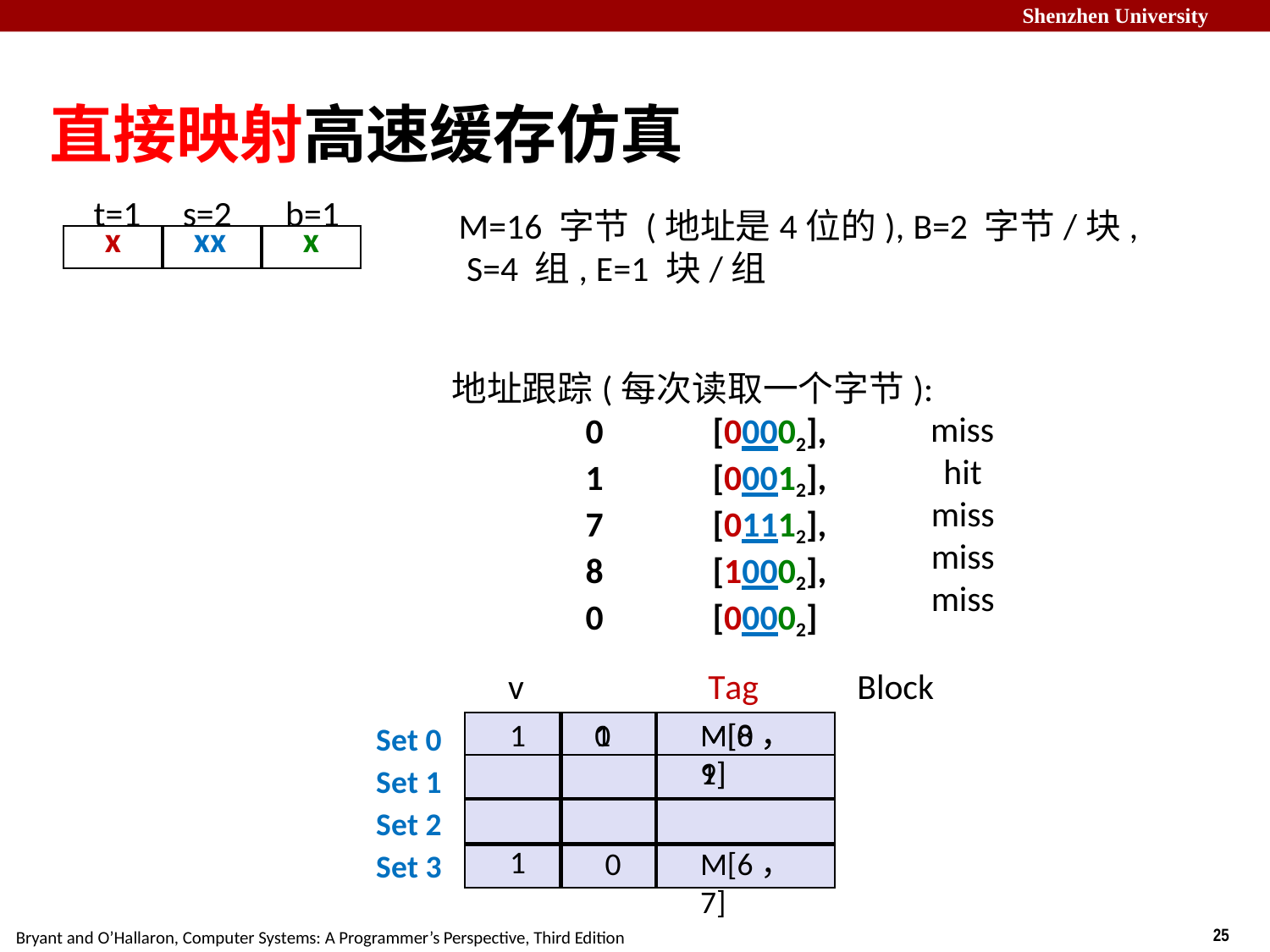

# 直接映射高速缓存仿真
t=1	s=2	b=1
M=16 字节 (地址是4位的), B=2 字节/块, S=4 组, E=1 块/组
| x | xx | x |
| --- | --- | --- |
地址跟踪(每次读取一个字节):
miss
hit miss miss miss

  v	    Tag	      Block
Set 0
Set 1
Set 2
Set 3
| 0 | [00002], |
| --- | --- |
| 1 | [00012], |
| 7 | [01112], |
| 8 | [10002], |
| 0 | [00002] |
1
0
1
M[0，1]
M[8，9]
|  |  |  |
| --- | --- | --- |
|  |  |  |
|  |  |  |
|  |  |  |
0
1
1
?
0
1
?
M[0-1]
M[8-9]
1
0
M[6，7]